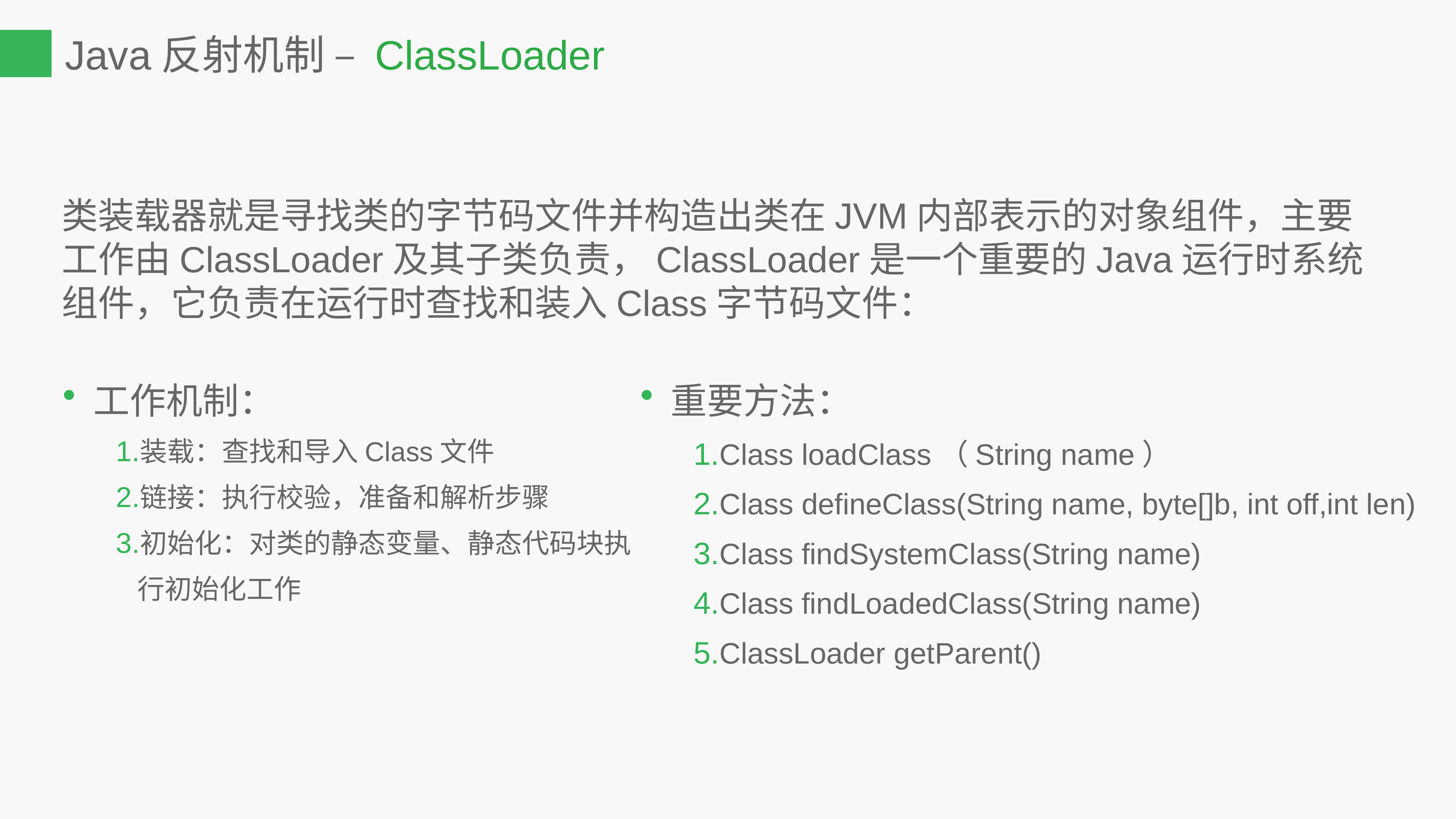

Java反射机制 – ClassLoader

类装载器就是寻找类的字节码文件并构造出类在JVM内部表示的对象组件，主要工作由ClassLoader及其子类负责，ClassLoader是一个重要的Java运行时系统组件，它负责在运行时查找和装入Class字节码文件：
工作机制：
装载：查找和导入Class文件
链接：执行校验，准备和解析步骤
初始化：对类的静态变量、静态代码块执行初始化工作

重要方法：
Class loadClass（String name）
Class defineClass(String name, byte[]b, int off,int len)
Class findSystemClass(String name)
Class findLoadedClass(String name)
ClassLoader getParent()